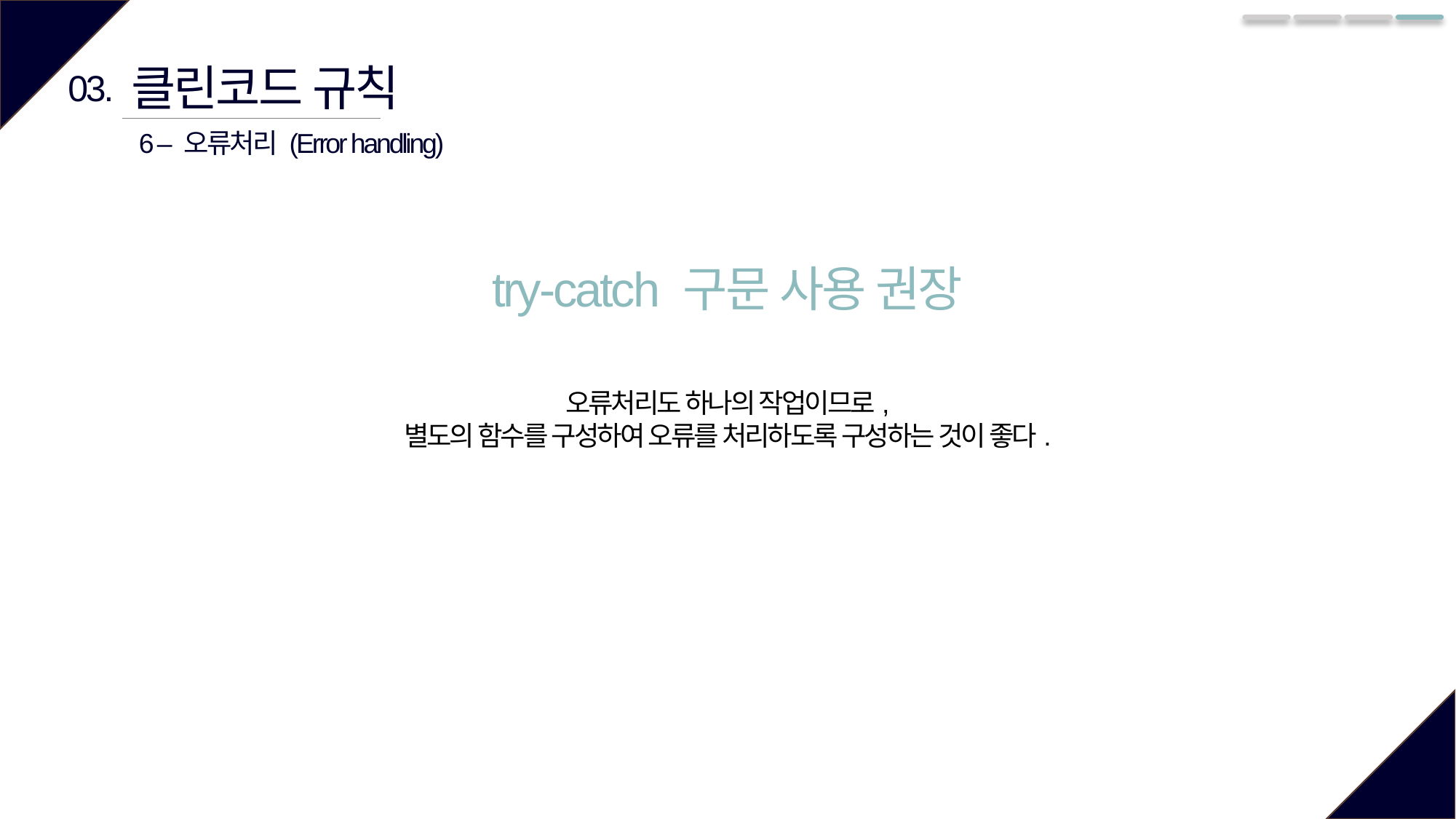

클린코드 규칙
03.
6 – 오류처리 (Error handling)
try-catch 구문 사용 권장
오류처리도 하나의 작업이므로,
별도의 함수를 구성하여 오류를 처리하도록 구성하는 것이 좋다.